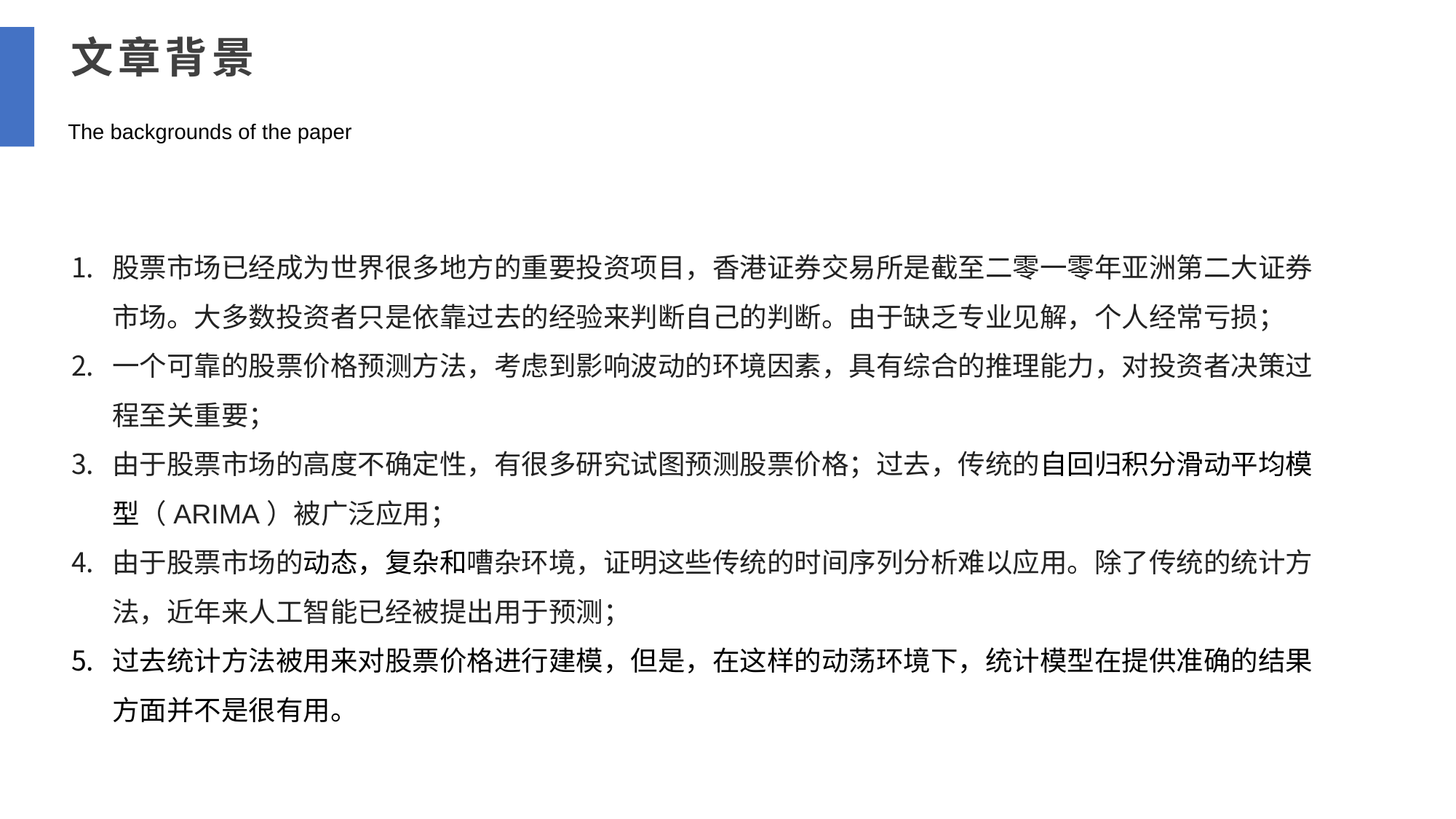

文章背景
The backgrounds of the paper
股票市场已经成为世界很多地方的重要投资项目，香港证券交易所是截至二零一零年亚洲第二大证券市场。大多数投资者只是依靠过去的经验来判断自己的判断。由于缺乏专业见解，个人经常亏损；
一个可靠的股票价格预测方法，考虑到影响波动的环境因素，具有综合的推理能力，对投资者决策过程至关重要；
由于股票市场的高度不确定性，有很多研究试图预测股票价格；过去，传统的自回归积分滑动平均模型（ARIMA）被广泛应用；
由于股票市场的动态，复杂和嘈杂环境，证明这些传统的时间序列分析难以应用。除了传统的统计方法，近年来人工智能已经被提出用于预测；
过去统计方法被用来对股票价格进行建模，但是，在这样的动荡环境下，统计模型在提供准确的结果方面并不是很有用。